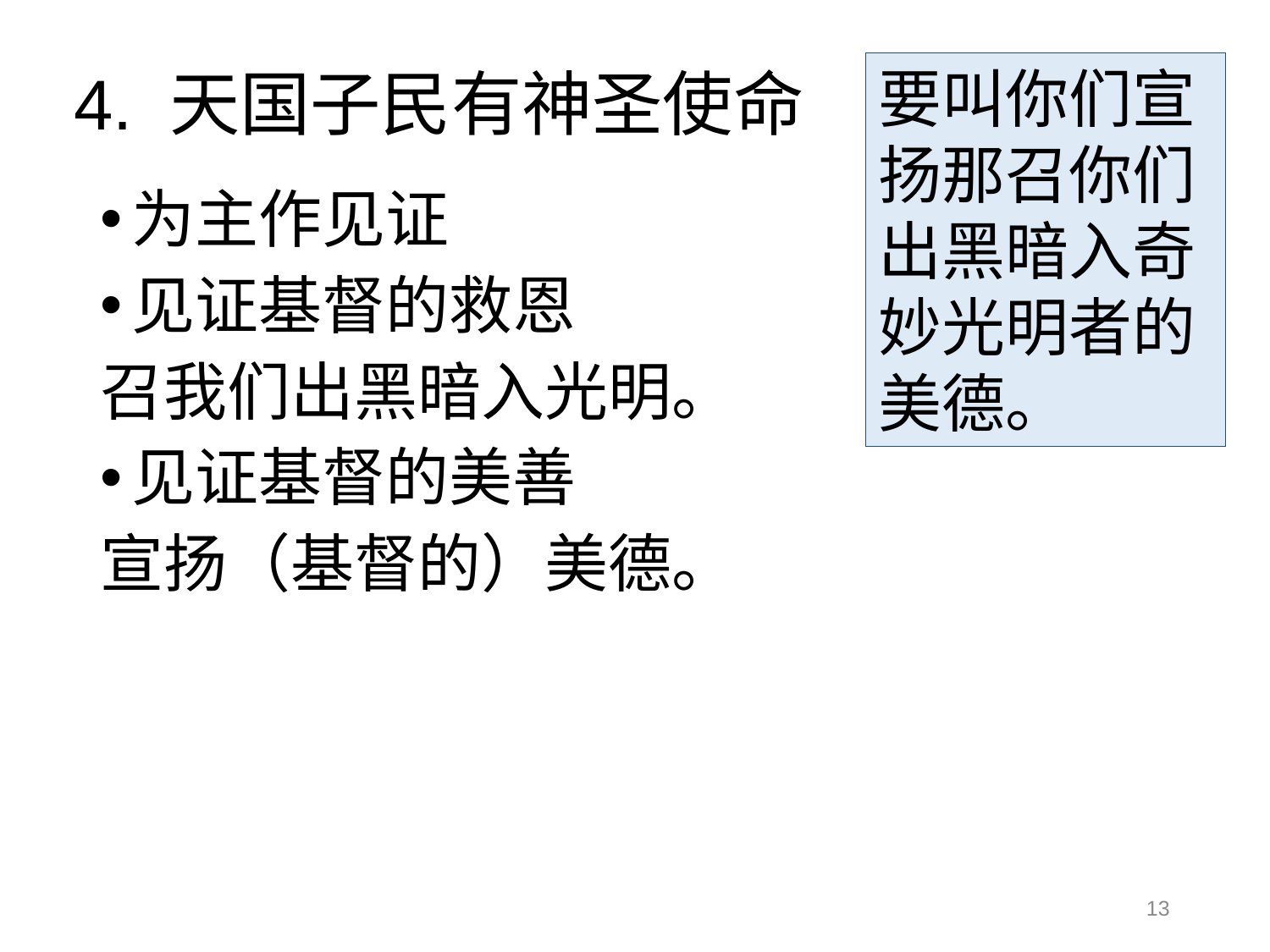

# 4. 天国子民有神圣使命
要叫你们宣扬那召你们出黑暗入奇妙光明者的美德。
为主作见证
见证基督的救恩
召我们出黑暗入光明。
见证基督的美善
宣扬（基督的）美德。

13